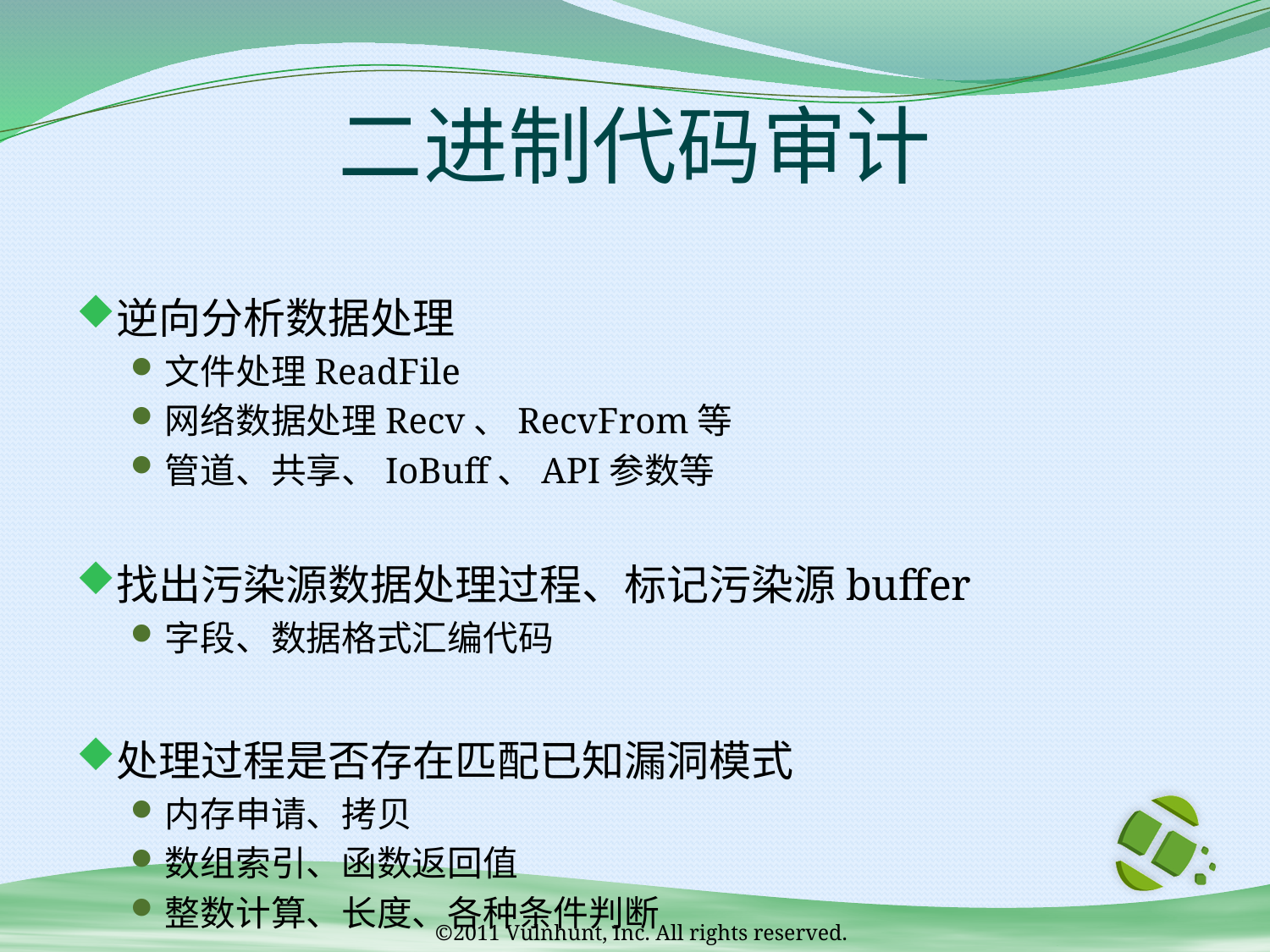

# 二进制代码审计

逆向分析数据处理
文件处理ReadFile
网络数据处理Recv、RecvFrom等
管道、共享、IoBuff、API参数等

找出污染源数据处理过程、标记污染源buffer
字段、数据格式汇编代码

处理过程是否存在匹配已知漏洞模式
内存申请、拷贝
数组索引、函数返回值
整数计算、长度、各种条件判断